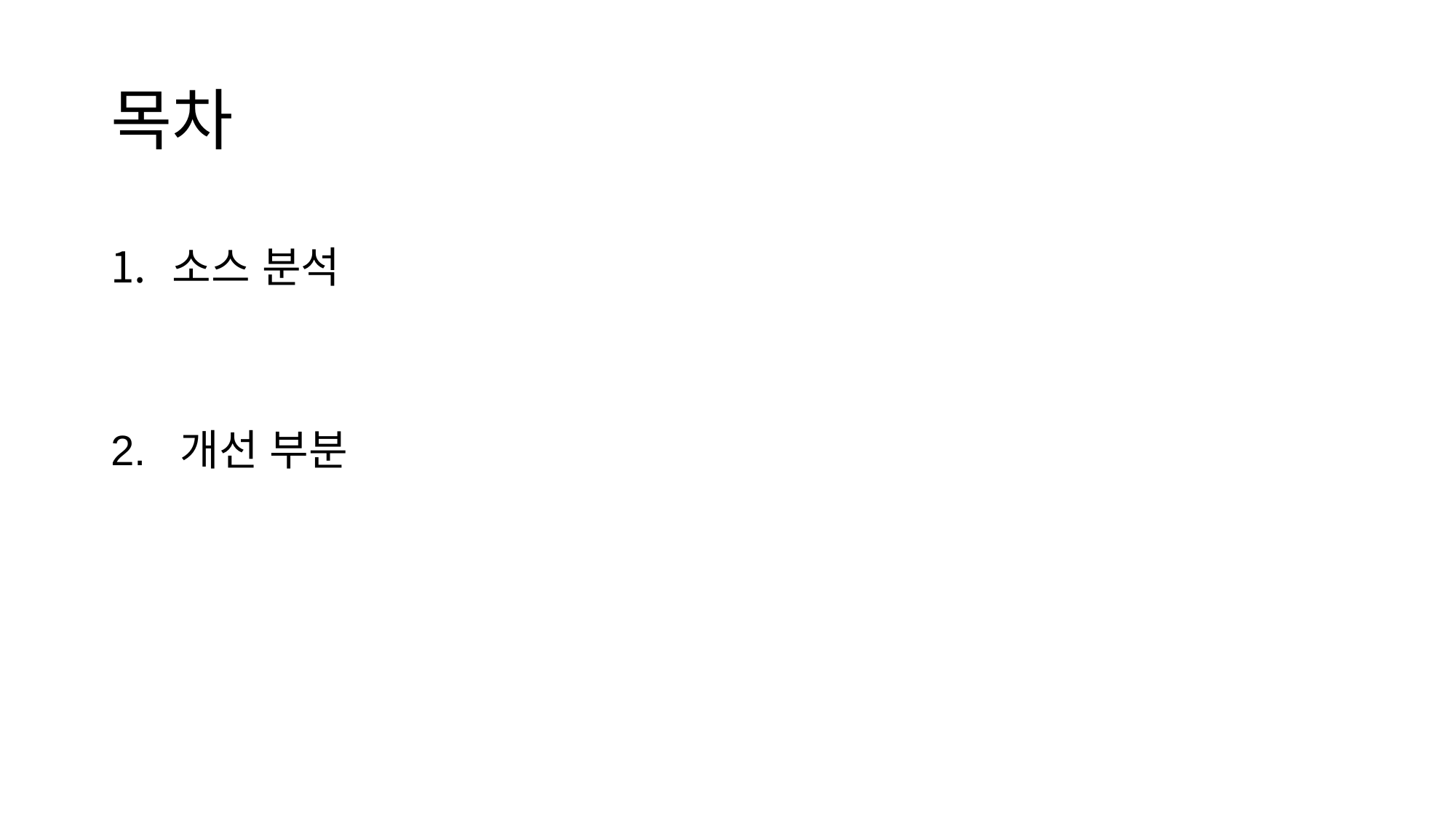

# 목차
소스 분석

2.  개선 부분